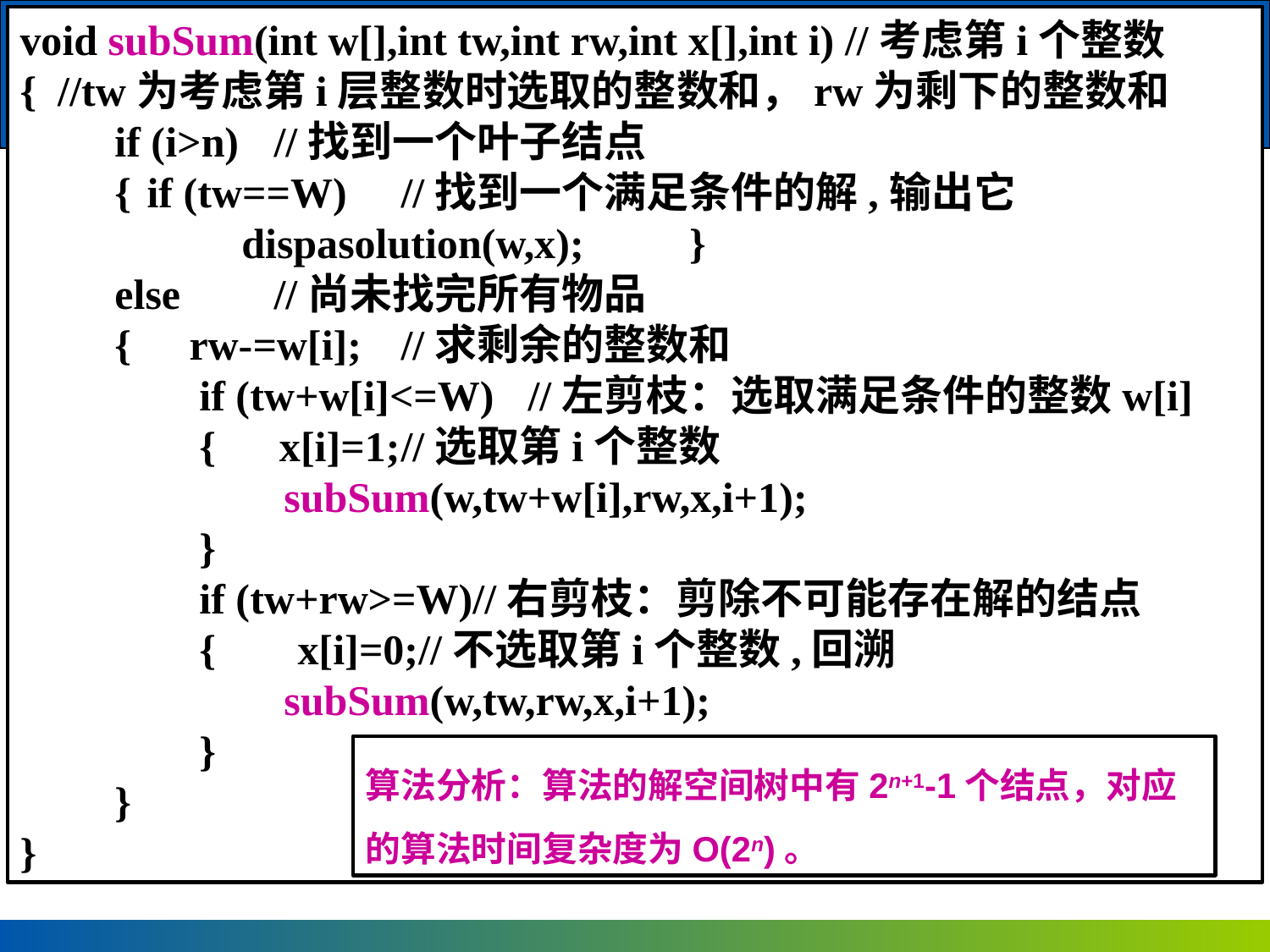

void subSum(int w[],int tw,int rw,int x[],int i) //考虑第i个整数
{  //tw为考虑第i层整数时选取的整数和，rw为剩下的整数和
　　if (i>n)	//找到一个叶子结点
　　{	if (tw==W)	//找到一个满足条件的解,输出它
　　　　　dispasolution(w,x);　　}
　　else	//尚未找完所有物品
　　{	    rw-=w[i];	//求剩余的整数和
　　　　if (tw+w[i]<=W)	//左剪枝：选取满足条件的整数w[i]
　　　　{      x[i]=1;	//选取第i个整数
　　　　　　subSum(w,tw+w[i],rw,x,i+1);
　　　　}
　　　　if (tw+rw>=W)//右剪枝：剪除不可能存在解的结点
　　　　{　  x[i]=0;//不选取第i个整数,回溯
　　　　　　subSum(w,tw,rw,x,i+1);
　　　　}
　　}
}
算法分析：算法的解空间树中有2n+1-1个结点，对应的算法时间复杂度为O(2n)。